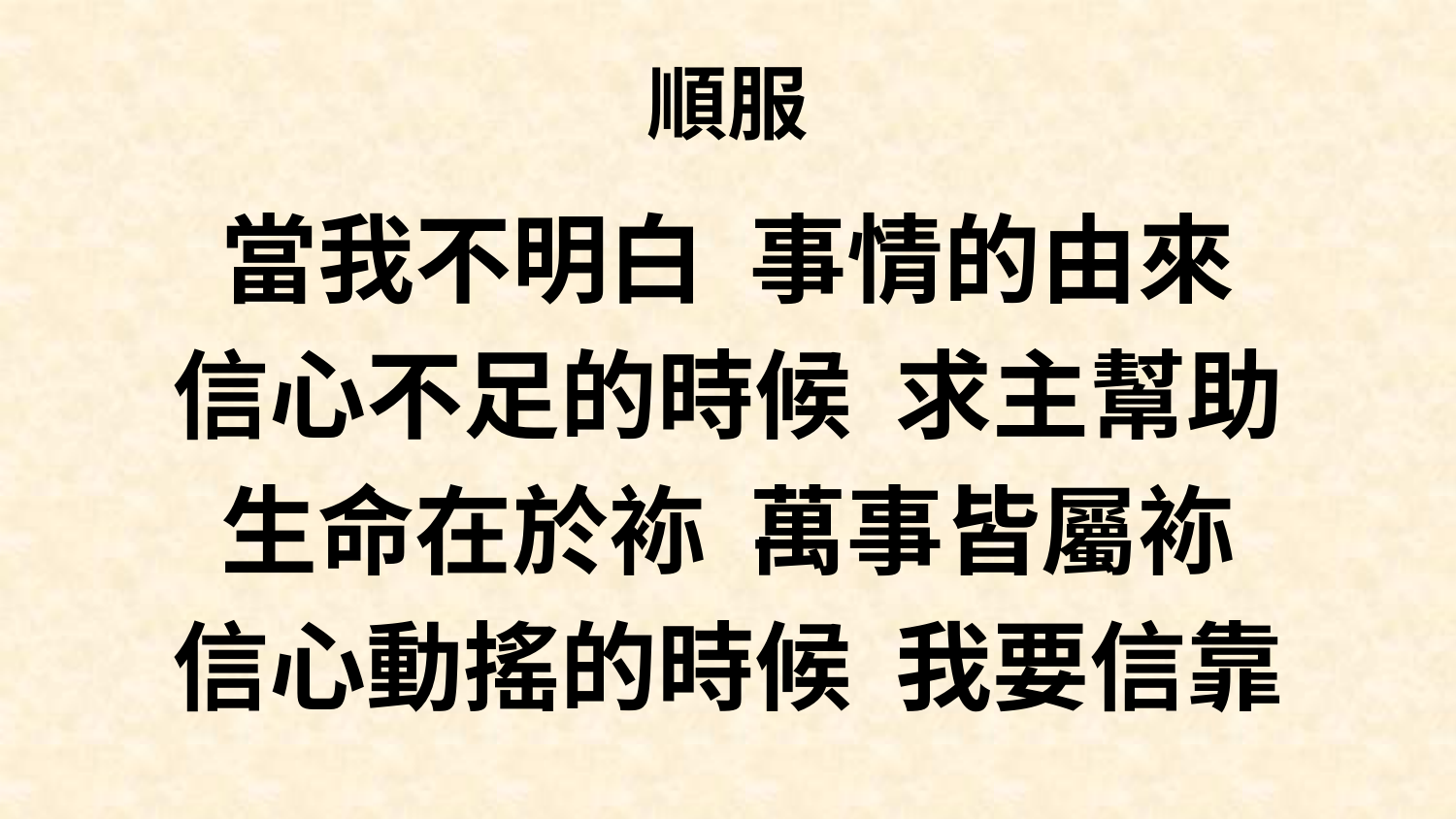

# 順服
當我不明白  事情的由來
信心不足的時候  求主幫助
生命在於袮  萬事皆屬袮
信心動搖的時候  我要信靠